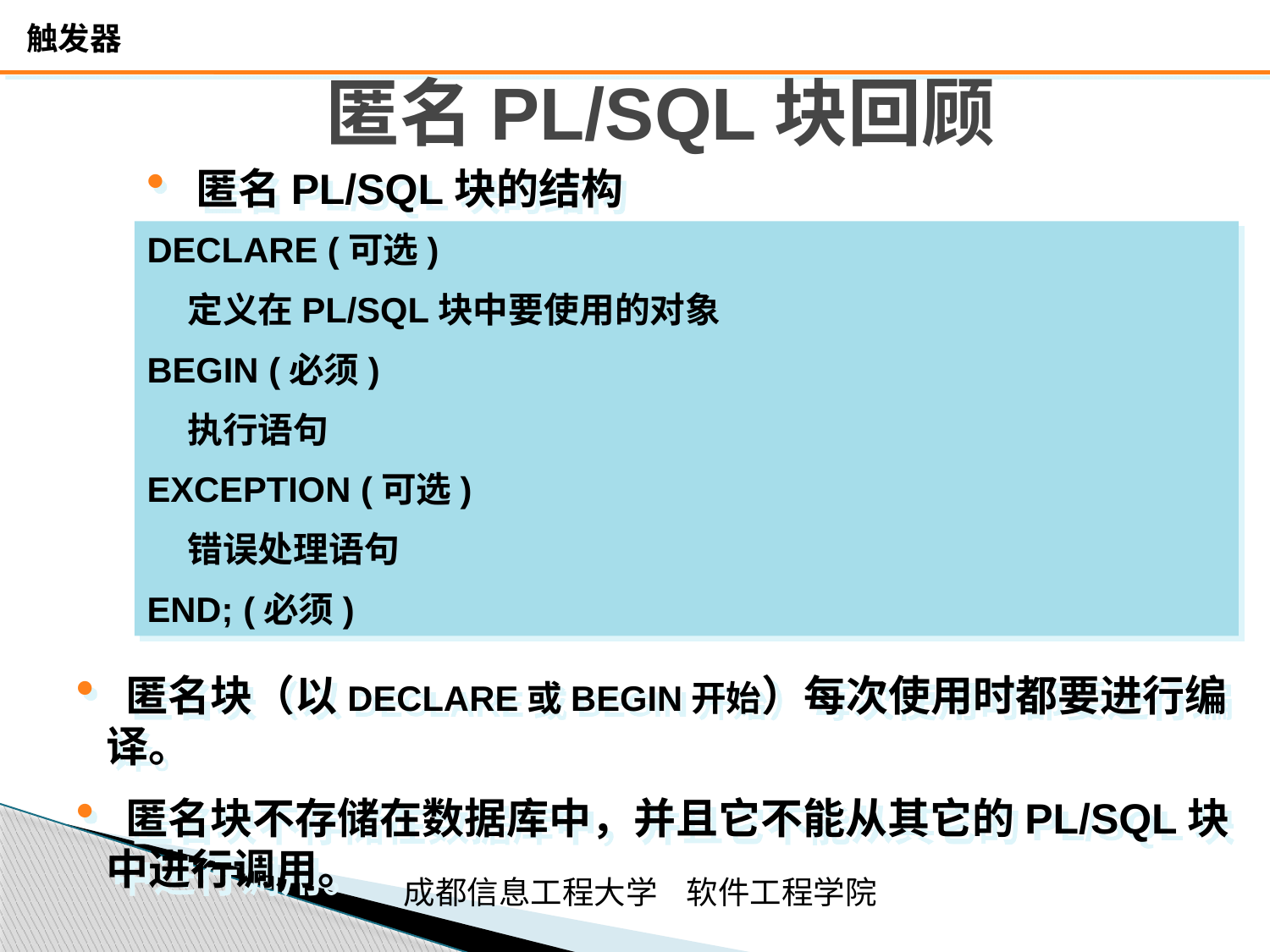

# 匿名PL/SQL块回顾
 匿名PL/SQL块的结构
DECLARE (可选)
    定义在PL/SQL块中要使用的对象
BEGIN (必须)
    执行语句
EXCEPTION (可选)
    错误处理语句
END; (必须)
 匿名块（以DECLARE或BEGIN开始）每次使用时都要进行编译。
 匿名块不存储在数据库中，并且它不能从其它的PL/SQL块中进行调用。